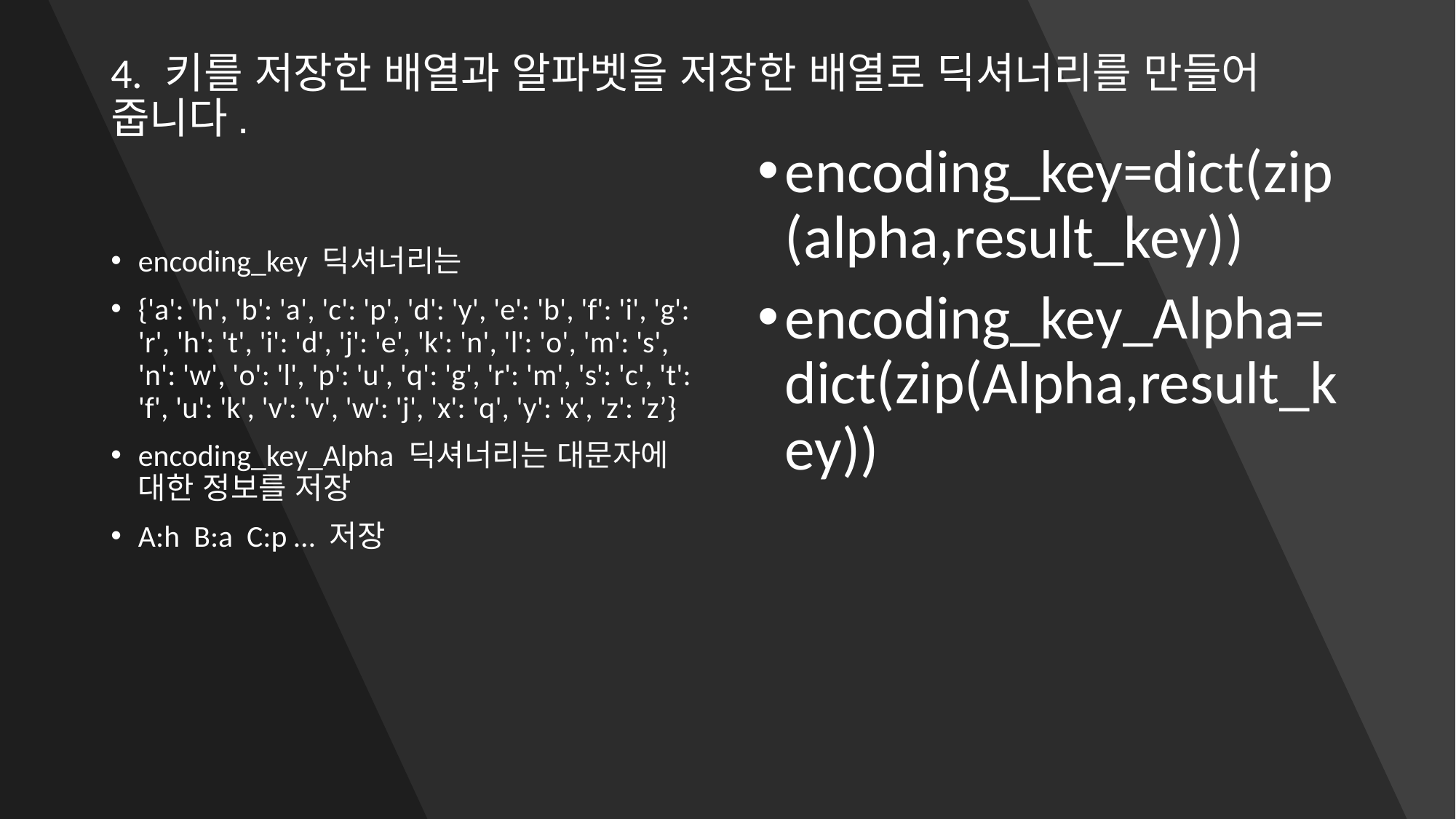

# 4. 키를 저장한 배열과 알파벳을 저장한 배열로 딕셔너리를 만들어 줍니다.
encoding_key=dict(zip(alpha,result_key))
encoding_key_Alpha=dict(zip(Alpha,result_key))
encoding_key 딕셔너리는
{'a': 'h', 'b': 'a', 'c': 'p', 'd': 'y', 'e': 'b', 'f': 'i', 'g': 'r', 'h': 't', 'i': 'd', 'j': 'e', 'k': 'n', 'l': 'o', 'm': 's', 'n': 'w', 'o': 'l', 'p': 'u', 'q': 'g', 'r': 'm', 's': 'c', 't': 'f', 'u': 'k', 'v': 'v', 'w': 'j', 'x': 'q', 'y': 'x', 'z': 'z’}
encoding_key_Alpha 딕셔너리는 대문자에 대한 정보를 저장
A:h  B:a  C:p … 저장